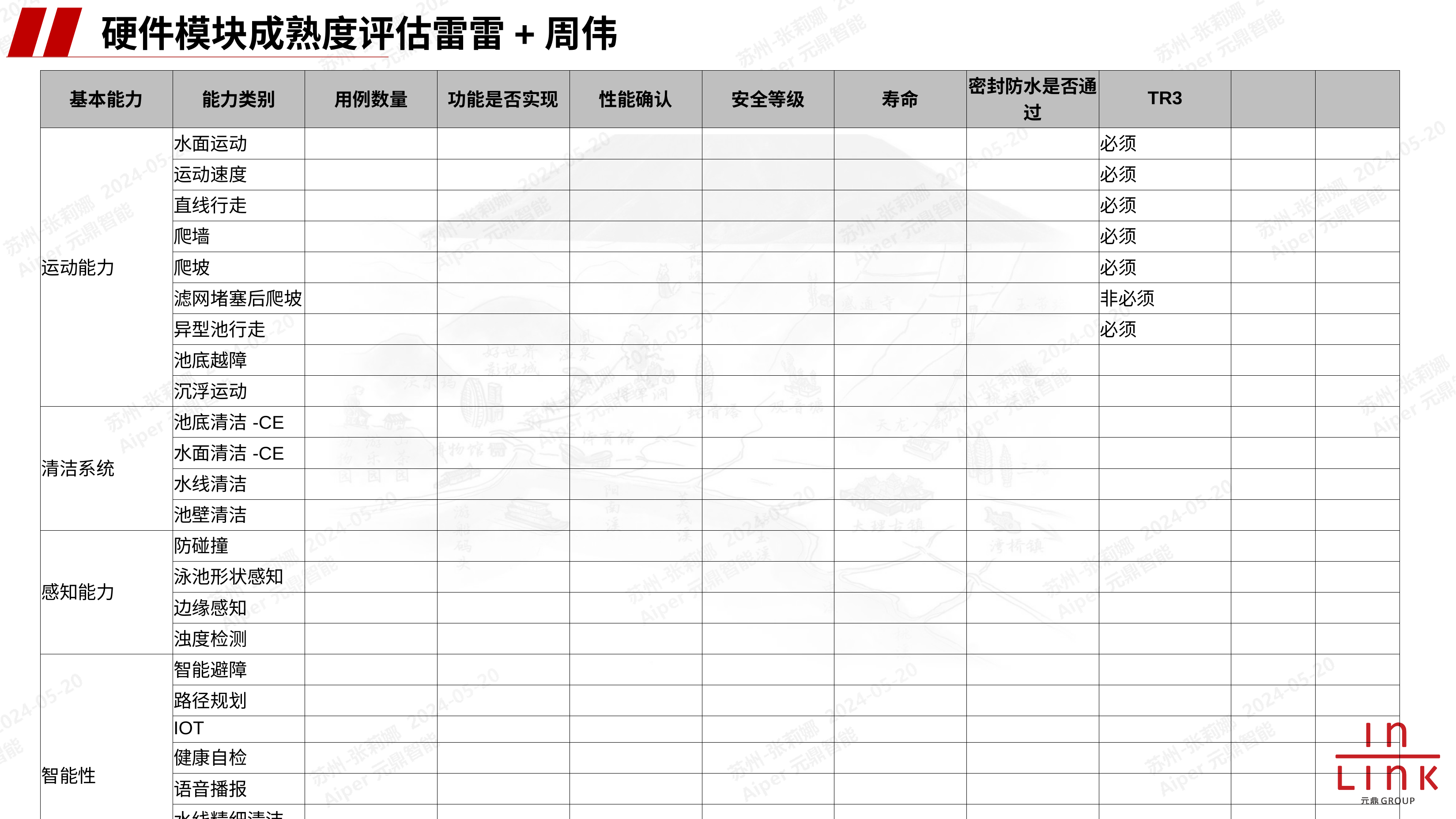

硬件模块成熟度评估雷雷+周伟
| 基本能力 | 能力类别 | 用例数量 | 功能是否实现 | 性能确认 | 安全等级 | 寿命 | 密封防水是否通过 | TR3 |  |  |
| --- | --- | --- | --- | --- | --- | --- | --- | --- | --- | --- |
| 运动能力 | 水面运动 |  |  |  |  |  |  | 必须 |  |  |
|  | 运动速度 |  |  |  |  |  |  | 必须 |  |  |
|  | 直线行走 |  |  |  |  |  |  | 必须 |  |  |
|  | 爬墙 |  |  |  |  |  |  | 必须 |  |  |
|  | 爬坡 |  |  |  |  |  |  | 必须 |  |  |
|  | 滤网堵塞后爬坡 |  |  |  |  |  |  | 非必须 |  |  |
|  | 异型池行走 |  |  |  |  |  |  | 必须 |  |  |
|  | 池底越障 |  |  |  |  |  |  |  |  |  |
|  | 沉浮运动 |  |  |  |  |  |  |  |  |  |
| 清洁系统 | 池底清洁-CE |  |  |  |  |  |  |  |  |  |
|  | 水面清洁-CE |  |  |  |  |  |  |  |  |  |
|  | 水线清洁 |  |  |  |  |  |  |  |  |  |
|  | 池壁清洁 |  |  |  |  |  |  |  |  |  |
| 感知能力 | 防碰撞 |  |  |  |  |  |  |  |  |  |
|  | 泳池形状感知 |  |  |  |  |  |  |  |  |  |
|  | 边缘感知 |  |  |  |  |  |  |  |  |  |
|  | 浊度检测 |  |  |  |  |  |  |  |  |  |
| 智能性 | 智能避障 |  |  |  |  |  |  |  |  |  |
|  | 路径规划 |  |  |  |  |  |  |  |  |  |
|  | IOT |  |  |  |  |  |  |  |  |  |
|  | 健康自检 |  |  |  |  |  |  |  |  |  |
|  | 语音播报 |  |  |  |  |  |  |  |  |  |
|  | 水线精细清洁 |  |  |  |  |  |  |  |  |  |
|  | 清洁日志 |  |  |  |  |  |  |  |  |  |
|  | 水质检测 |  |  |  |  |  |  |  |  |  |